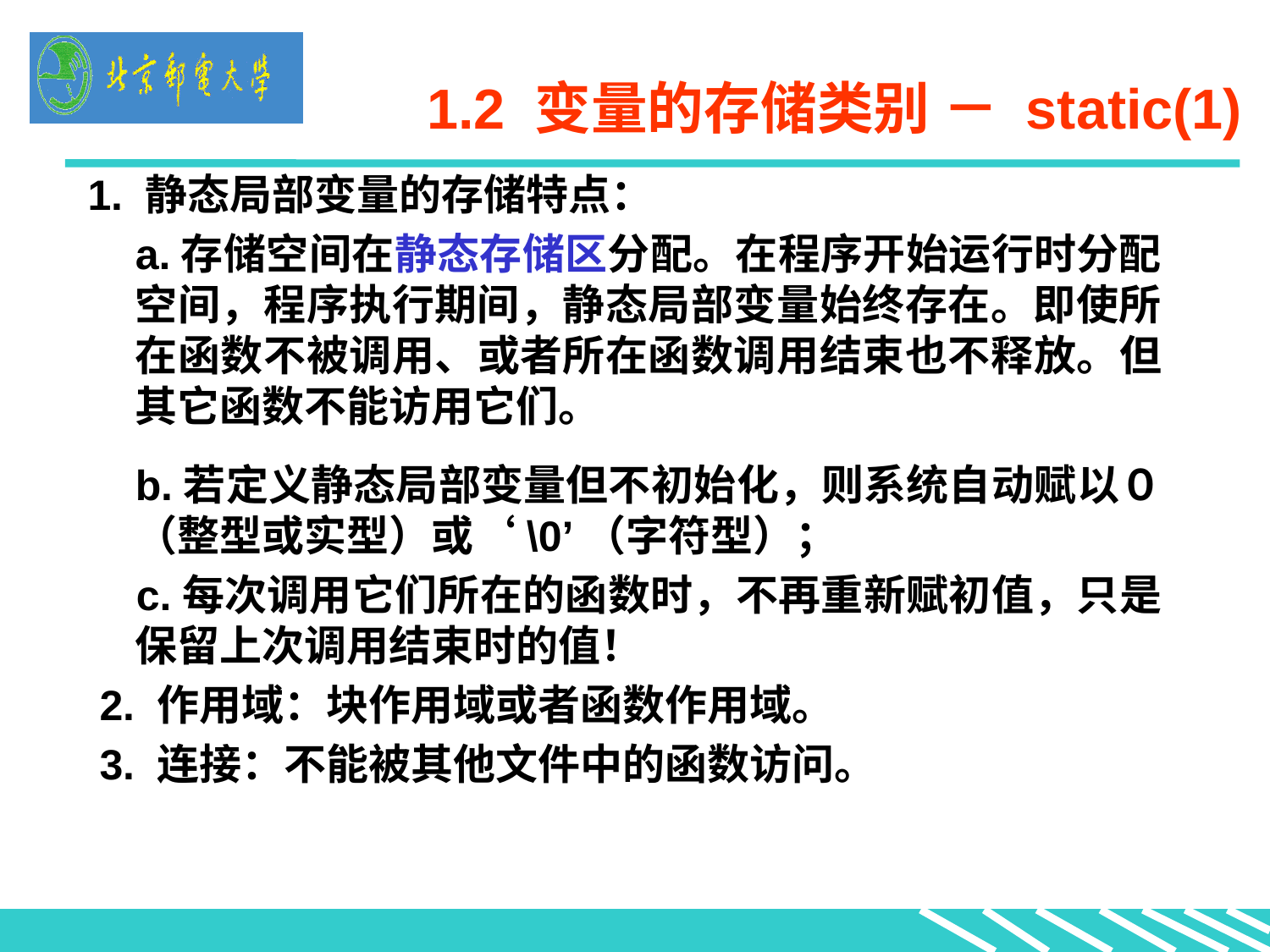

# 1.2 变量的存储类别 － static(1)

1. 静态局部变量的存储特点：
	a.存储空间在静态存储区分配。在程序开始运行时分配空间，程序执行期间，静态局部变量始终存在。即使所在函数不被调用、或者所在函数调用结束也不释放。但其它函数不能访用它们。

	b.若定义静态局部变量但不初始化，则系统自动赋以０（整型或实型）或‘\0’（字符型）；
    c.每次调用它们所在的函数时，不再重新赋初值，只是保留上次调用结束时的值！
 2. 作用域：块作用域或者函数作用域。
 3. 连接：不能被其他文件中的函数访问。